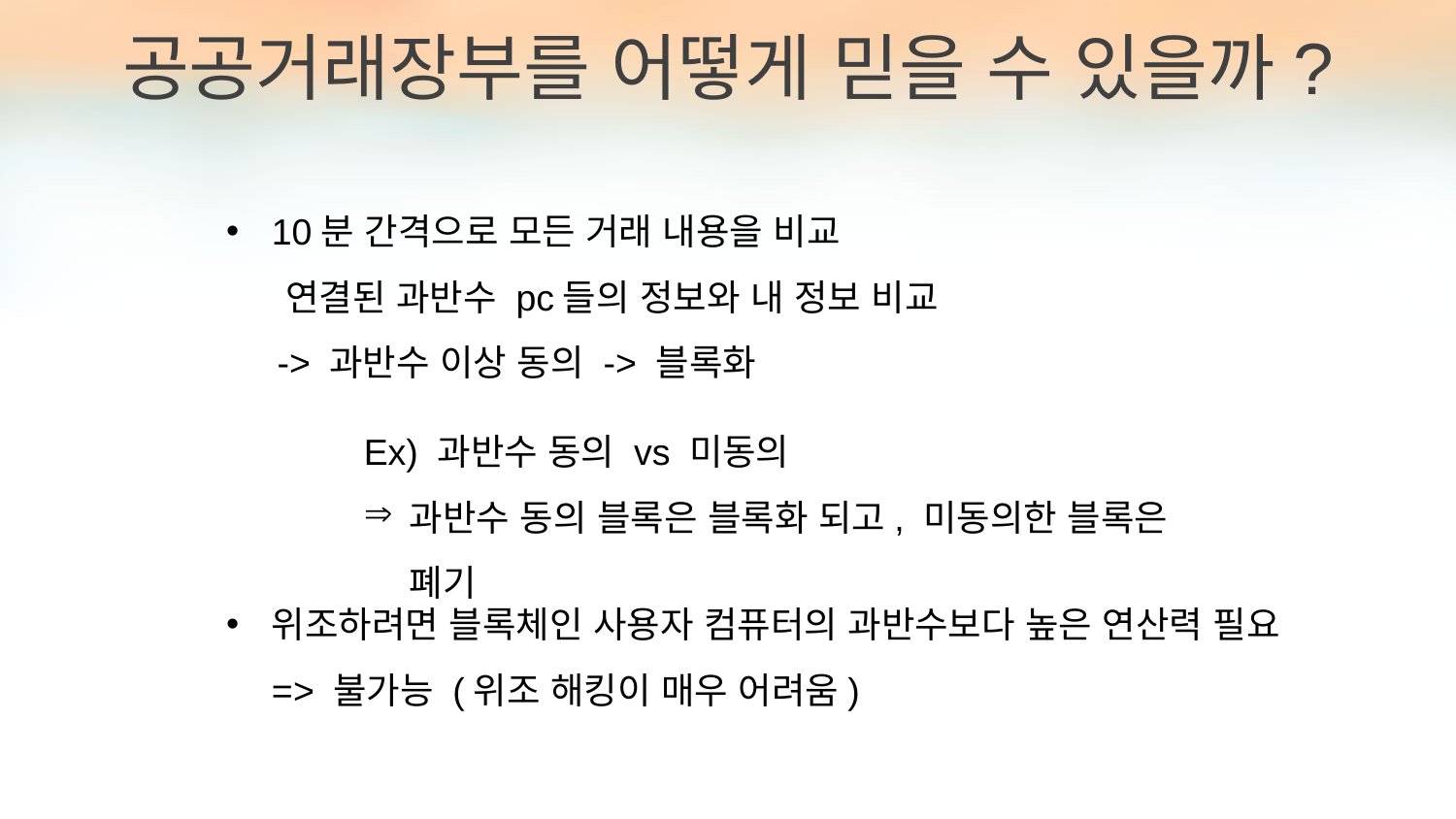

공공거래장부를 어떻게 믿을 수 있을까?
10분 간격으로 모든 거래 내용을 비교
     연결된 과반수 pc들의 정보와 내 정보 비교
     -> 과반수 이상 동의 -> 블록화

위조하려면 블록체인 사용자 컴퓨터의 과반수보다 높은 연산력 필요 => 불가능 (위조 해킹이 매우 어려움)
Ex) 과반수 동의 vs 미동의
과반수 동의 블록은 블록화 되고, 미동의한 블록은 폐기